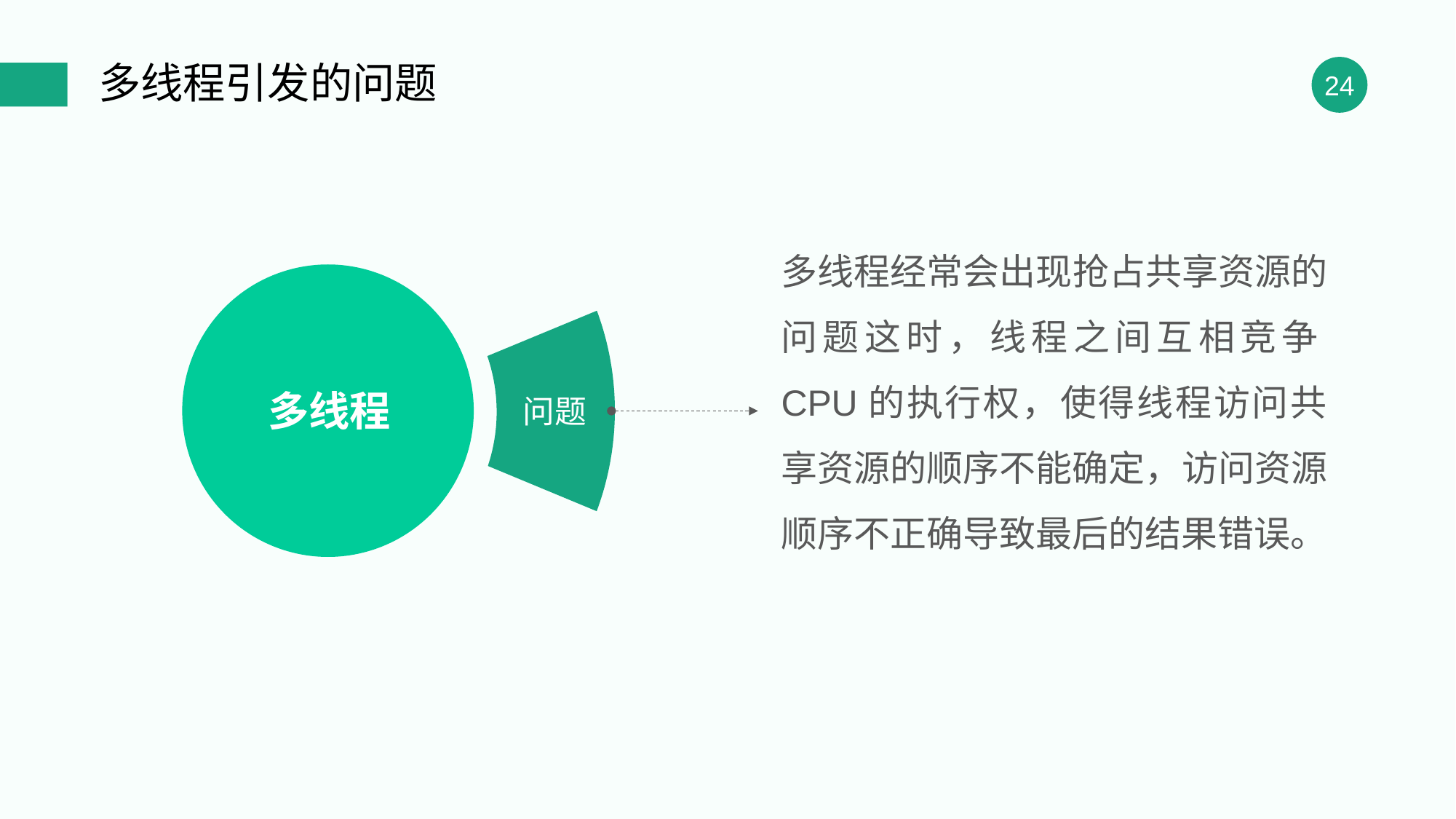

多线程引发的问题
多线程经常会出现抢占共享资源的问题这时，线程之间互相竞争CPU的执行权，使得线程访问共享资源的顺序不能确定，访问资源顺序不正确导致最后的结果错误。

多线程
问题